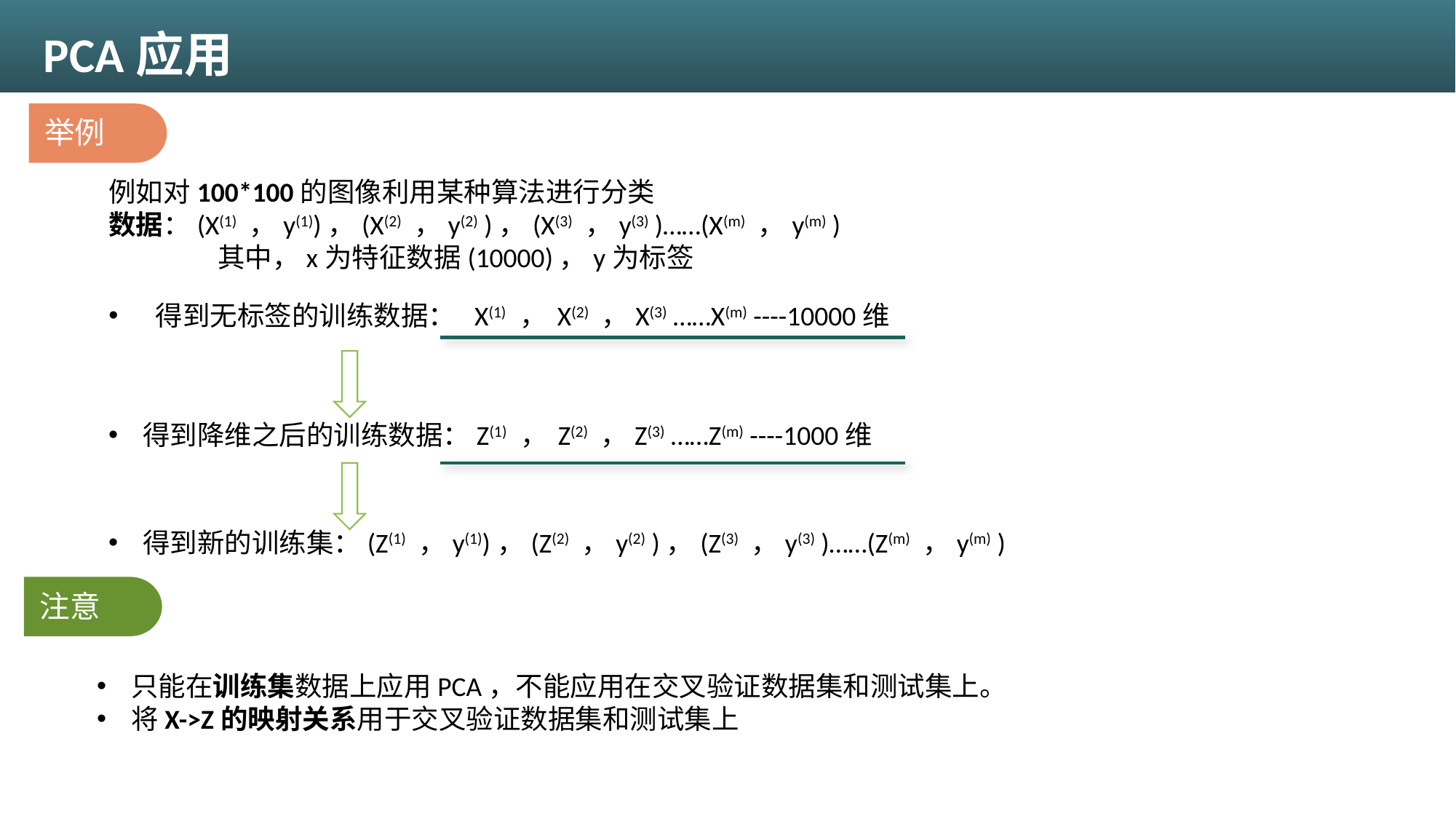

PCA应用

举例
例如对100*100的图像利用某种算法进行分类
数据：(X(1) ，y(1))，(X(2) ，y(2) )，(X(3) ，y(3) )……(X(m) ，y(m) )
	其中，x为特征数据(10000)，y为标签

 得到无标签的训练数据：  X(1)  ， X(2) ，X(3) ……X(m) ----10000维

得到降维之后的训练数据：Z(1)  ， Z(2) ，Z(3) ……Z(m) ----1000维

得到新的训练集：(Z(1) ，y(1))，(Z(2) ，y(2) )，(Z(3) ，y(3) )……(Z(m) ，y(m) )

注意
只能在训练集数据上应用PCA，不能应用在交叉验证数据集和测试集上。
将X->Z的映射关系用于交叉验证数据集和测试集上